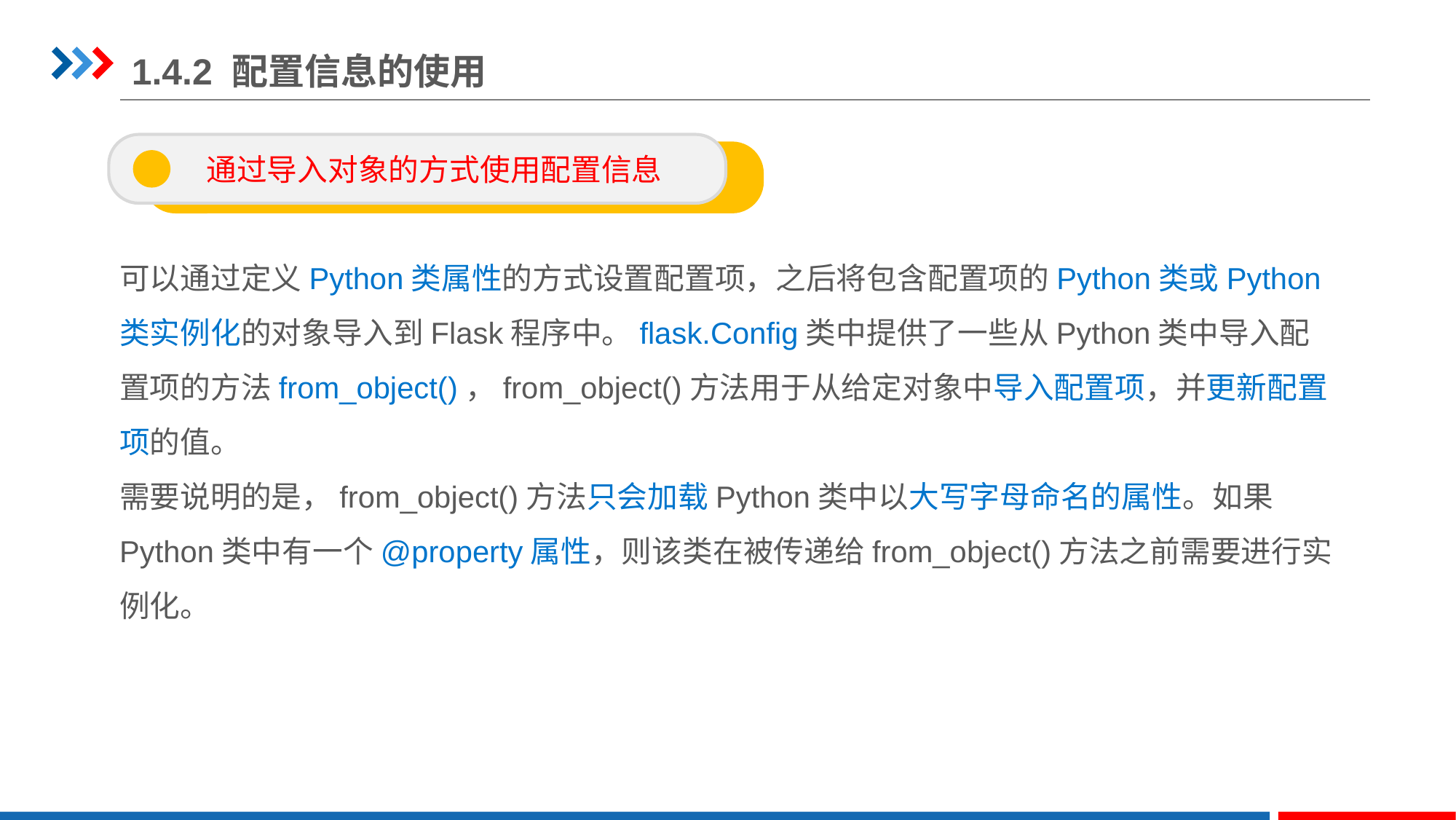

1.4.2 配置信息的使用
    通过导入对象的方式使用配置信息

可以通过定义Python类属性的方式设置配置项，之后将包含配置项的Python类或Python类实例化的对象导入到Flask程序中。flask.Config类中提供了一些从Python类中导入配置项的方法from_object()，from_object()方法用于从给定对象中导入配置项，并更新配置项的值。
需要说明的是，from_object()方法只会加载Python类中以大写字母命名的属性。如果Python类中有一个@property属性，则该类在被传递给from_object()方法之前需要进行实例化。